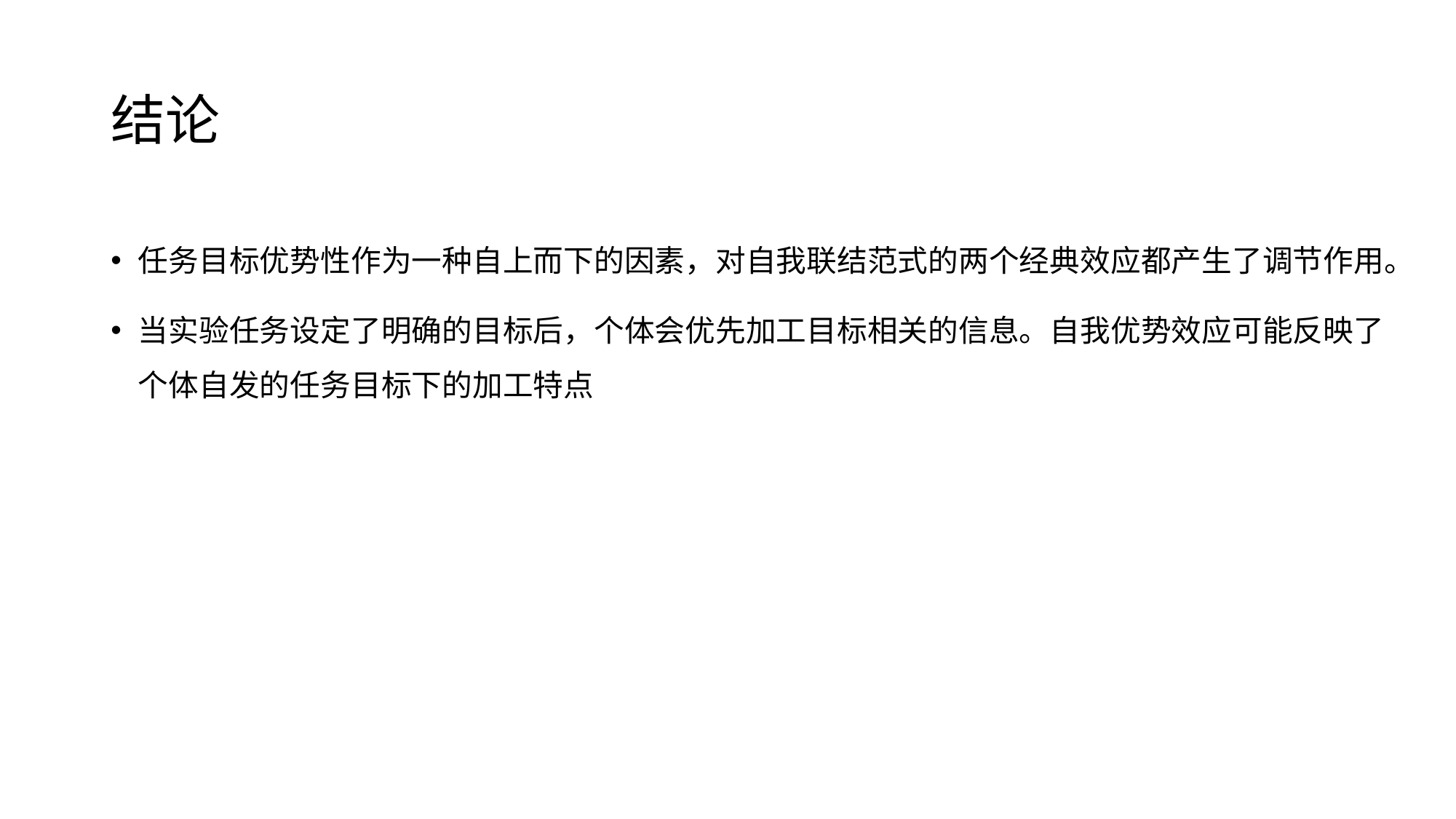

# 结论
任务目标优势性作为一种自上而下的因素，对自我联结范式的两个经典效应都产生了调节作用。
当实验任务设定了明确的目标后，个体会优先加工目标相关的信息。自我优势效应可能反映了个体自发的任务目标下的加工特点